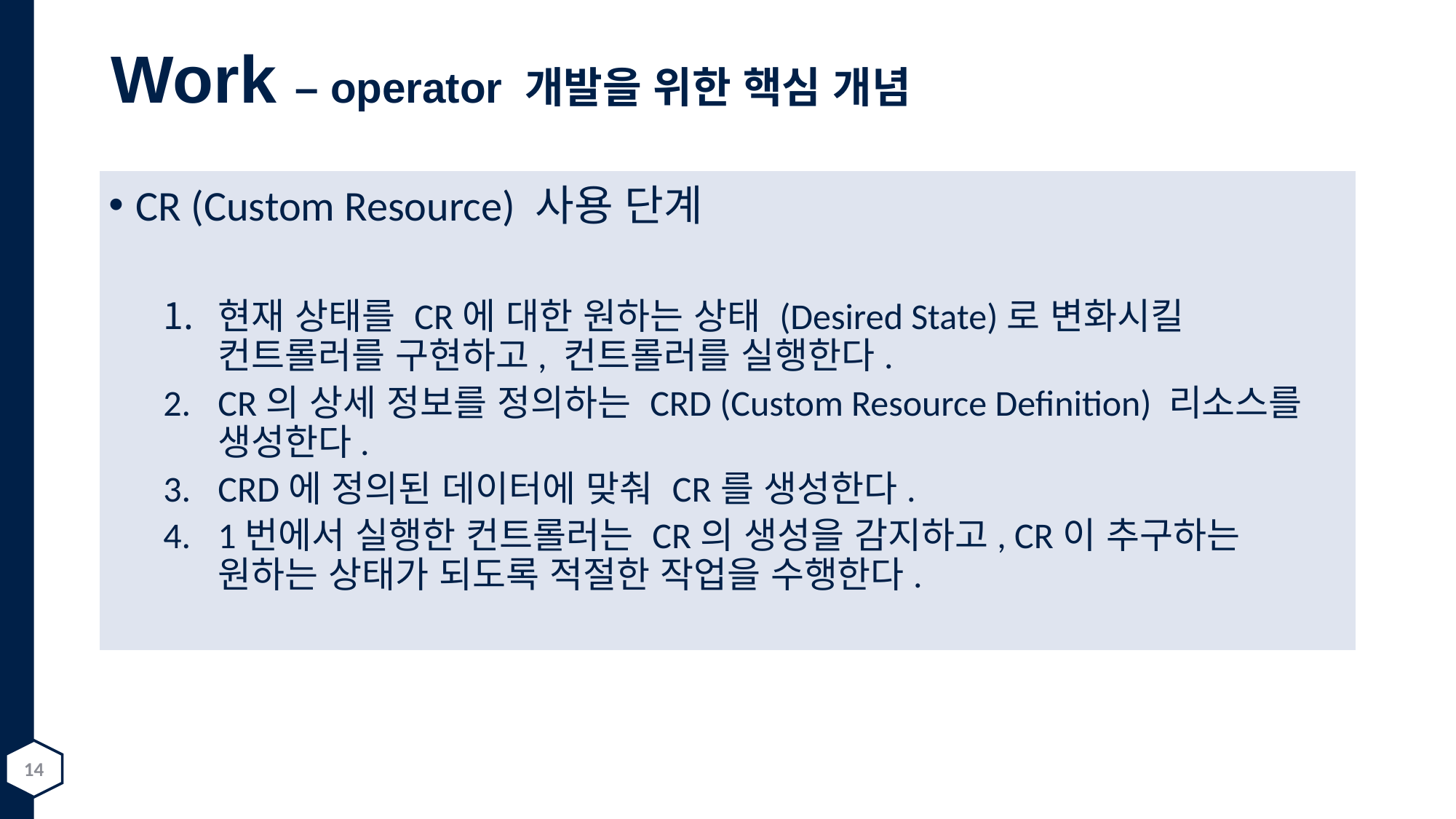

# Work – operator 개발을 위한 핵심 개념
CR (Custom Resource) 사용 단계

현재 상태를 CR에 대한 원하는 상태 (Desired State)로 변화시킬 컨트롤러를 구현하고, 컨트롤러를 실행한다.
CR의 상세 정보를 정의하는 CRD (Custom Resource Definition) 리소스를 생성한다.
CRD에 정의된 데이터에 맞춰 CR를 생성한다.
1번에서 실행한 컨트롤러는 CR의 생성을 감지하고, CR이 추구하는 원하는 상태가 되도록 적절한 작업을 수행한다.

14